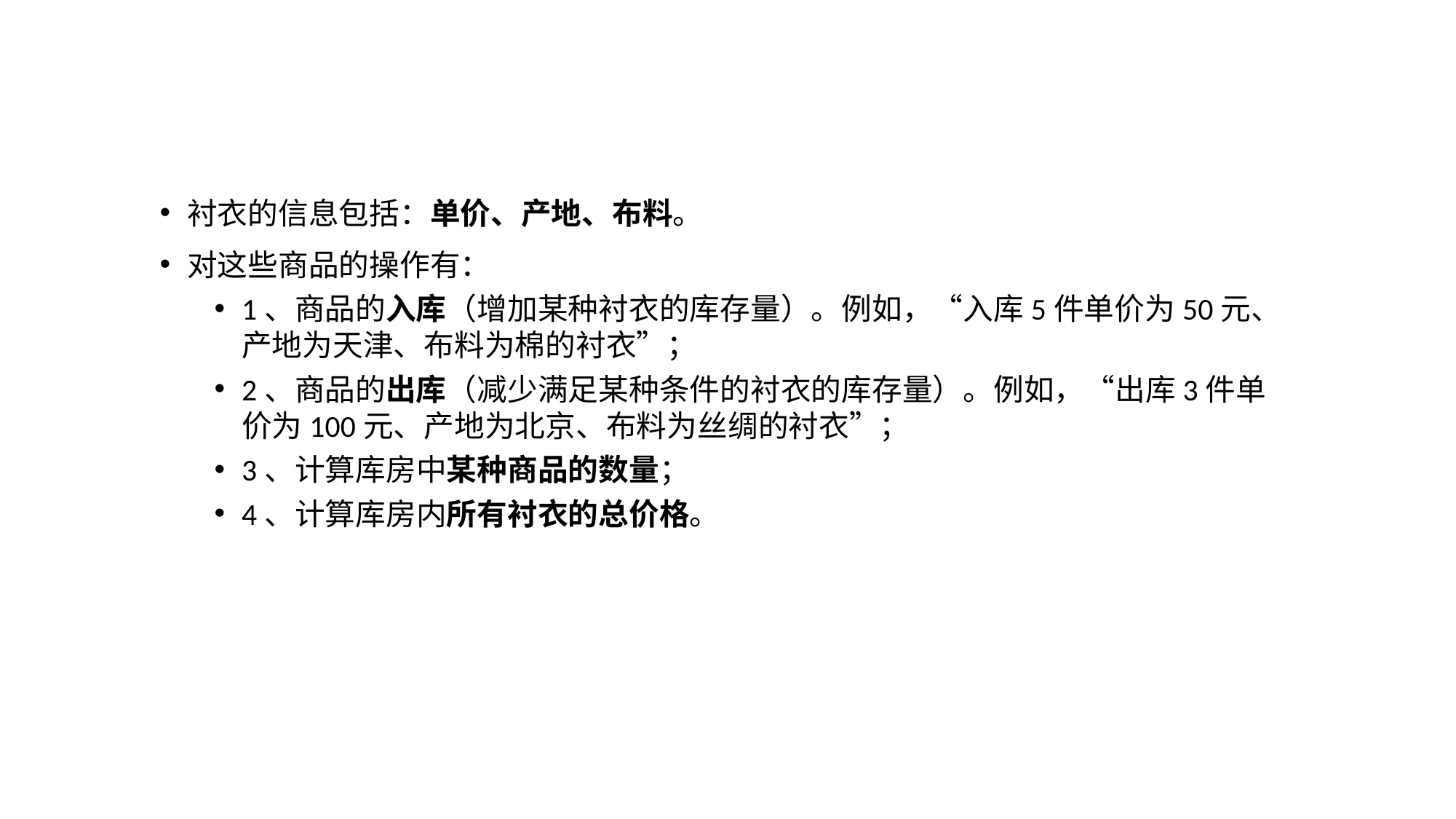

衬衣的信息包括：单价、产地、布料。
对这些商品的操作有：
1、商品的入库（增加某种衬衣的库存量）。例如，“入库5件单价为50元、产地为天津、布料为棉的衬衣”；
2、商品的出库（减少满足某种条件的衬衣的库存量）。例如，“出库3件单价为100元、产地为北京、布料为丝绸的衬衣”；
3、计算库房中某种商品的数量；
4、计算库房内所有衬衣的总价格。